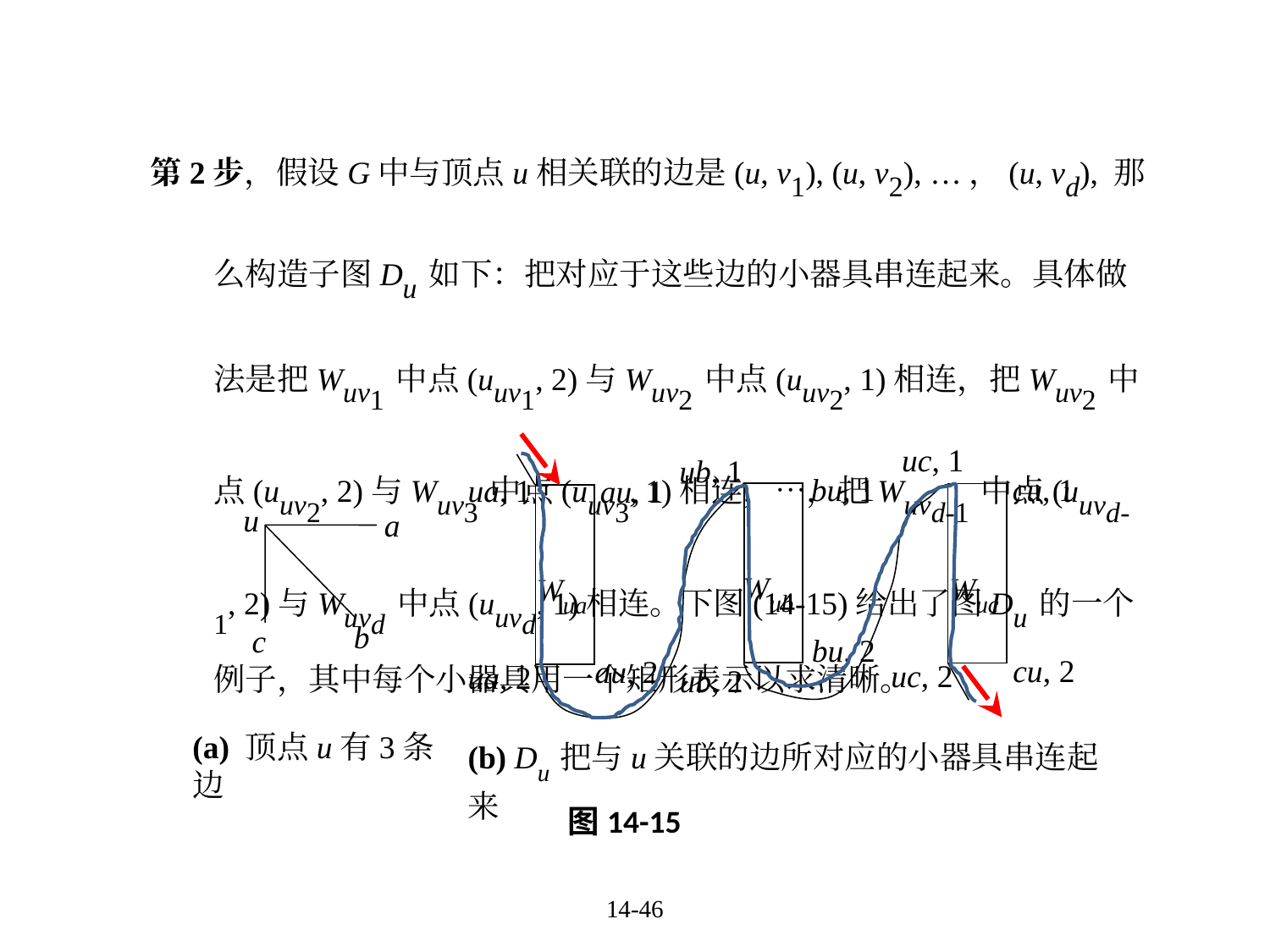

第2步，假设G中与顶点u相关联的边是(u, v1), (u, v2), …，(u, vd), 那么构造子图Du如下：把对应于这些边的小器具串连起来。具体做法是把Wuv1中点(uuv1, 2)与Wuv2中点(uuv2, 1)相连，把Wuv2中点(uuv2, 2)与Wuv3中点(uuv3, 1)相连，…，把Wuvd-1中点(uuvd-1, 2)与Wuvd中点(uuvd, 1)相连。下图(14-15)给出了图Du的一个例子，其中每个小器具用一个矩形表示以求清晰。
uc, 1
ub, 1
bu, 1

Wub
bu, 2
ub, 2

cu, 1
ua, 1
au, 1

Wua
au, 2
ua, 2

Wuc

u
a

b
c
cu, 2
uc, 2

(b) Du把与u关联的边所对应的小器具串连起来
(a) 顶点u有3条边

图14-15
14-46